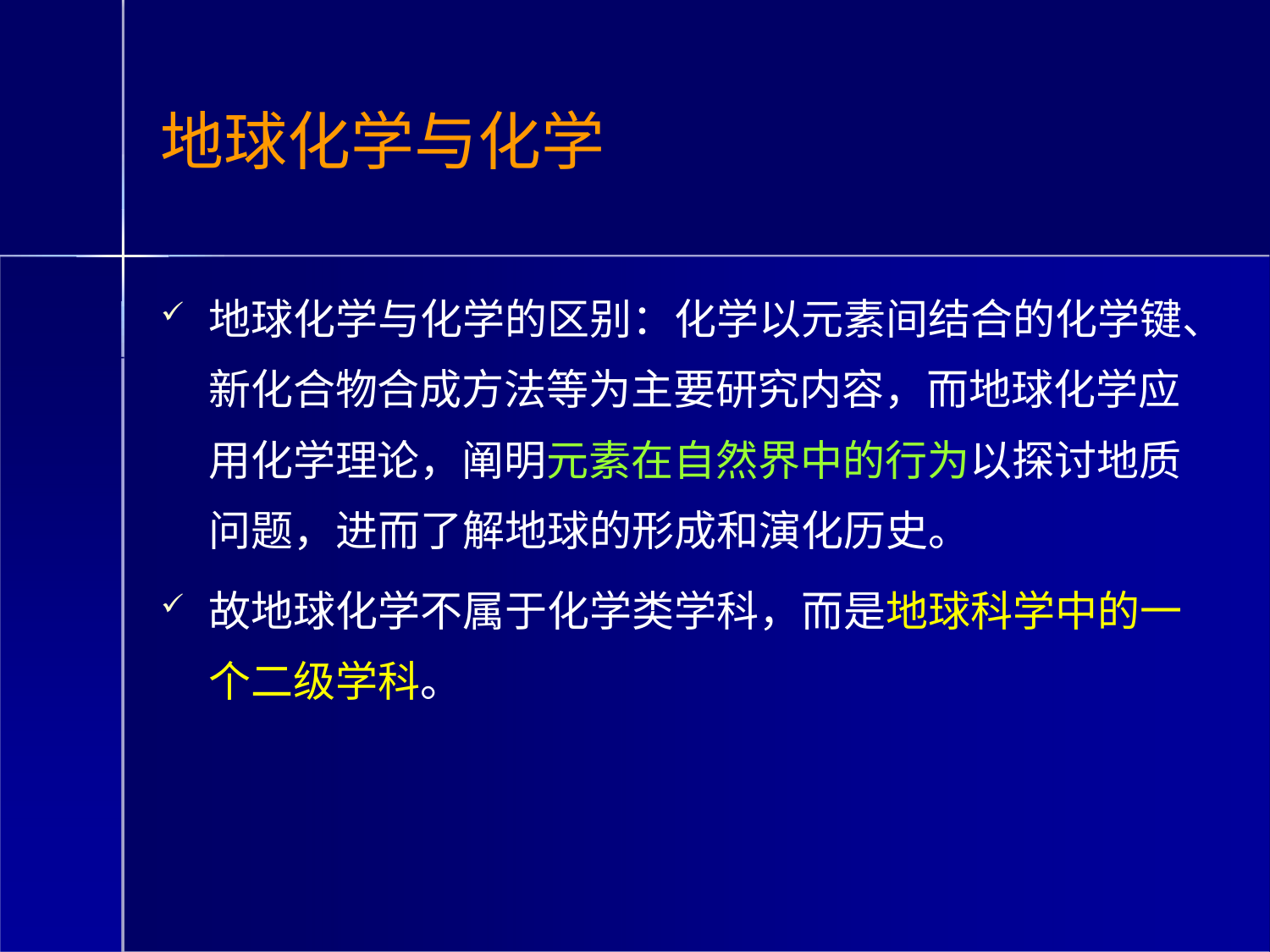

# 地球化学与化学

地球化学与化学的区别：化学以元素间结合的化学键、 新化合物合成方法等为主要研究内容，而地球化学应 用化学理论，阐明元素在自然界中的行为以探讨地质 问题，进而了解地球的形成和演化历史。
故地球化学不属于化学类学科，而是地球科学中的一 个二级学科。